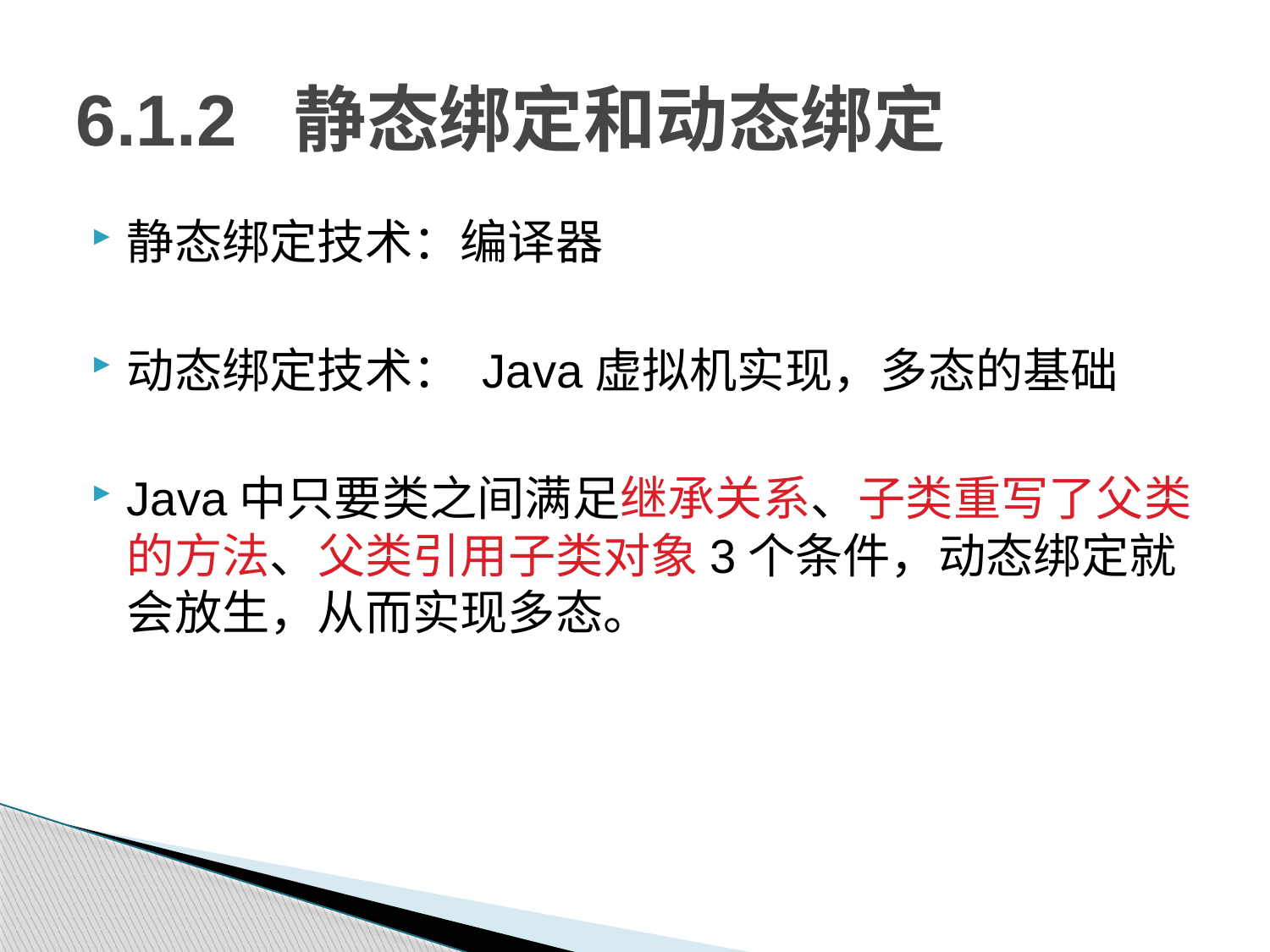

# 6.1.2  静态绑定和动态绑定
静态绑定技术：编译器

动态绑定技术： Java虚拟机实现，多态的基础

Java中只要类之间满足继承关系、子类重写了父类的方法、父类引用子类对象3个条件，动态绑定就会放生，从而实现多态。